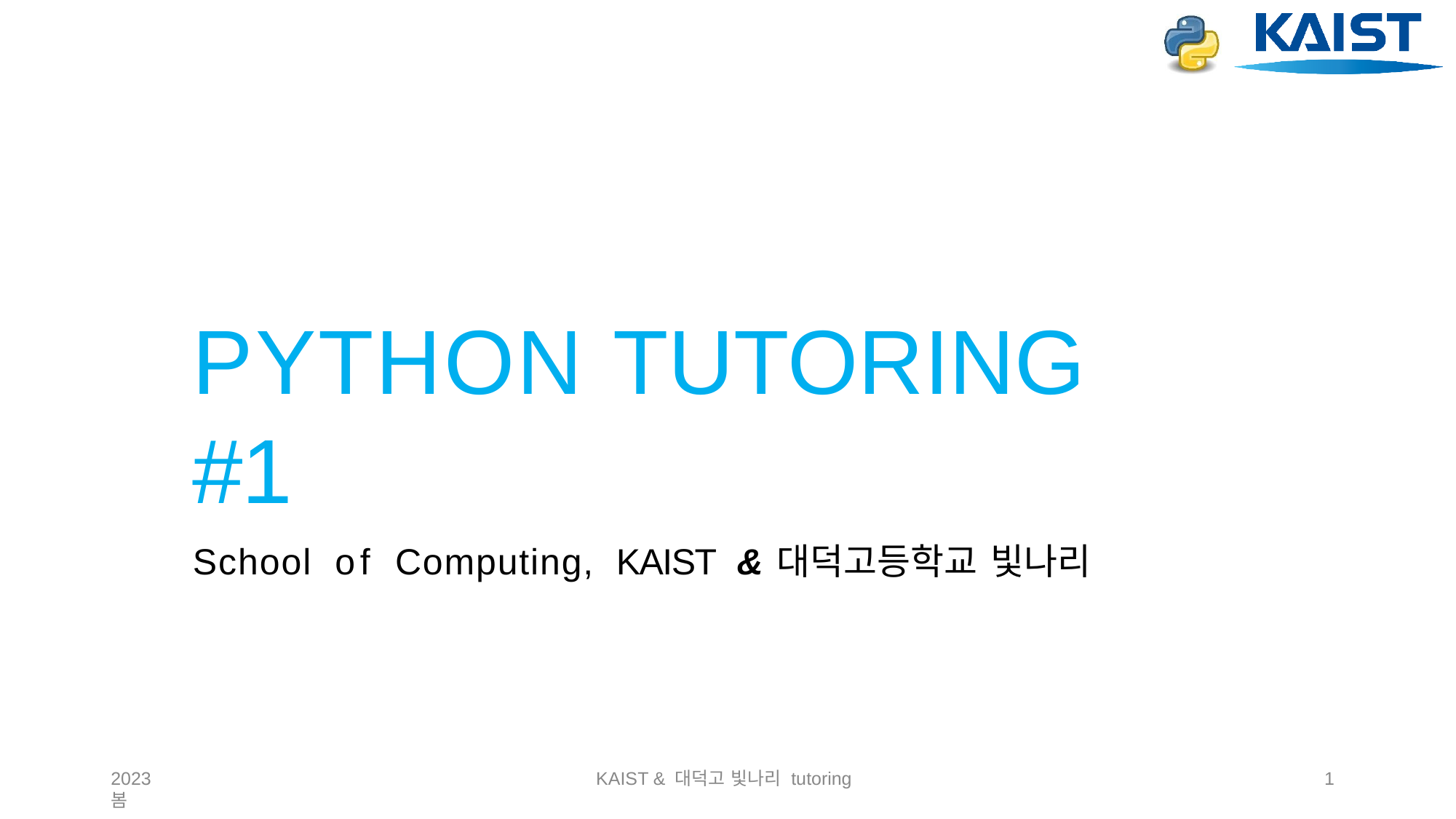

# PYTHON TUTORING #1
School	of	Computing,	KAIST	&	대덕고등학교 빛나리
2023 봄
KAIST & 대덕고 빛나리 tutoring
1